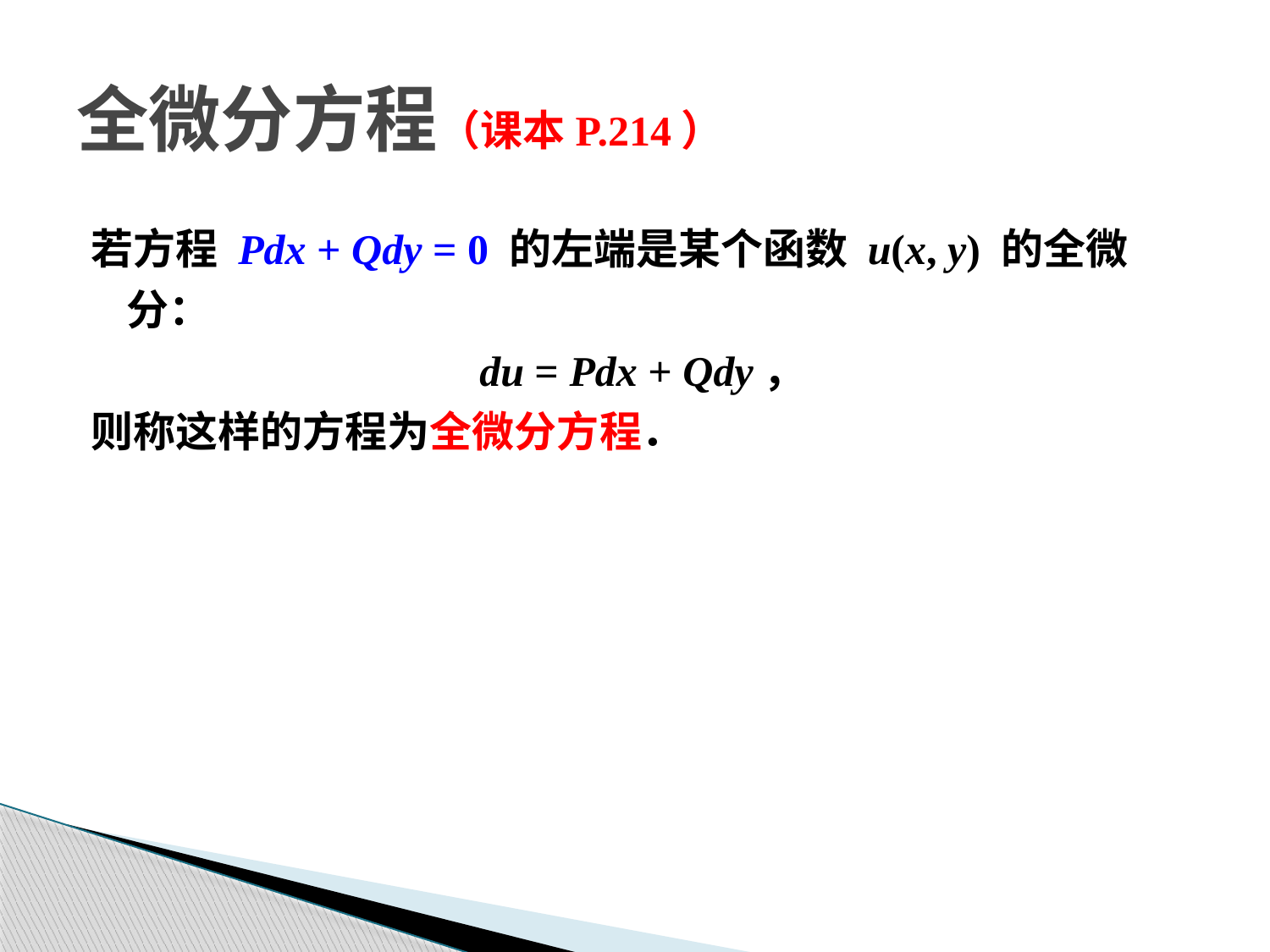

# 全微分方程（课本P.214）
若方程 Pdx + Qdy = 0 的左端是某个函数 u(x, y) 的全微分：
du = Pdx + Qdy，
则称这样的方程为全微分方程．